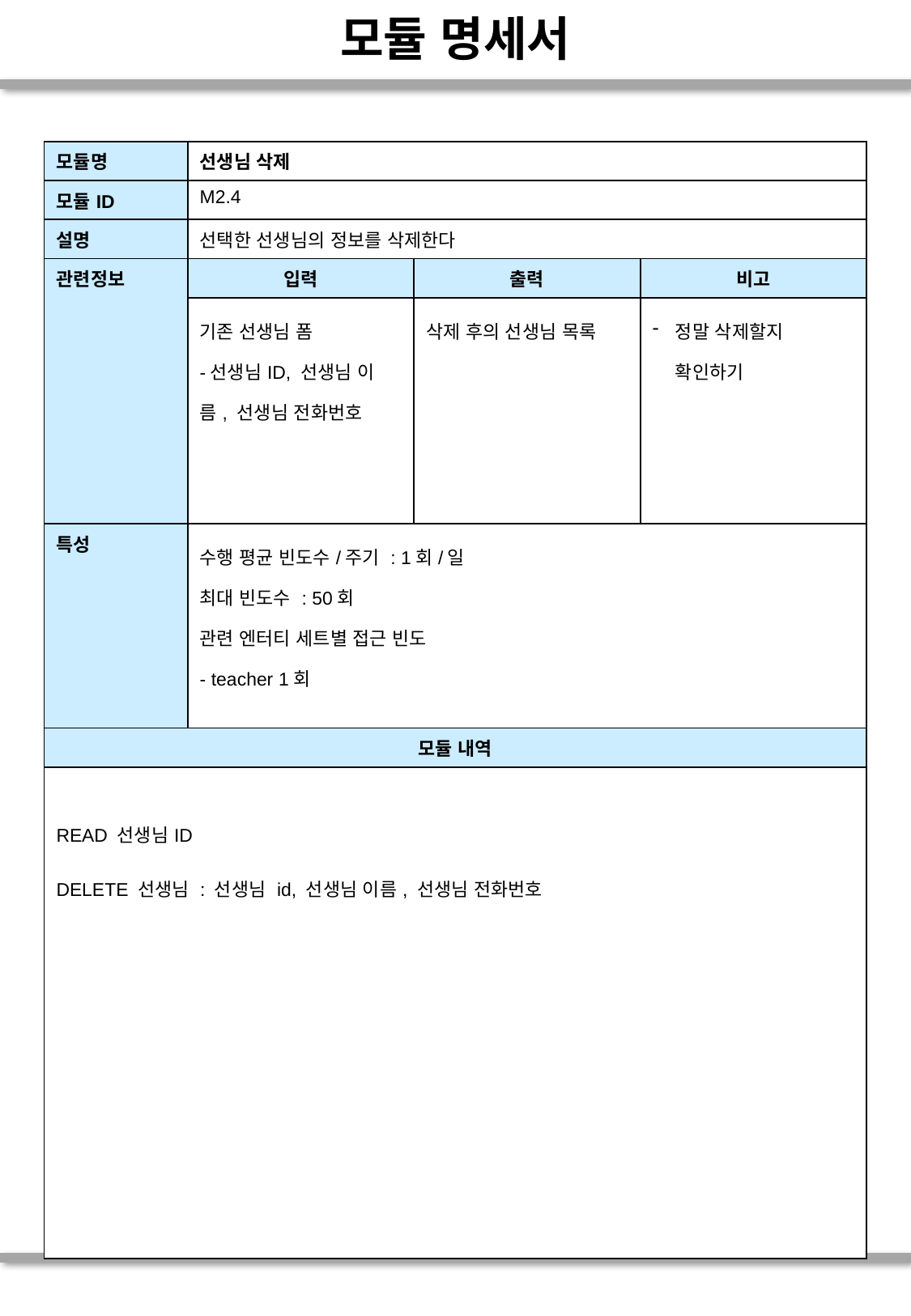

# 모듈 명세서
| 모듈명 | 선생님 삭제 |  |  |
| --- | --- | --- | --- |
| 모듈ID | M2.4 |  |  |
| 설명 | 선택한 선생님의 정보를 삭제한다 |  |  |
| 관련정보 | 입력 | 출력 | 비고 |
|  | 기존 선생님 폼 -선생님ID, 선생님 이름, 선생님 전화번호 | 삭제 후의 선생님 목록 | 정말 삭제할지 확인하기 |
| 특성 | 수행 평균 빈도수/주기 : 1회/일 최대 빈도수 : 50회 관련 엔터티 세트별 접근 빈도 - teacher 1회 |  |  |
| 모듈 내역 |  |  |  |
| READ 선생님ID DELETE 선생님 : 선생님 id, 선생님 이름, 선생님 전화번호 |  |  |  |